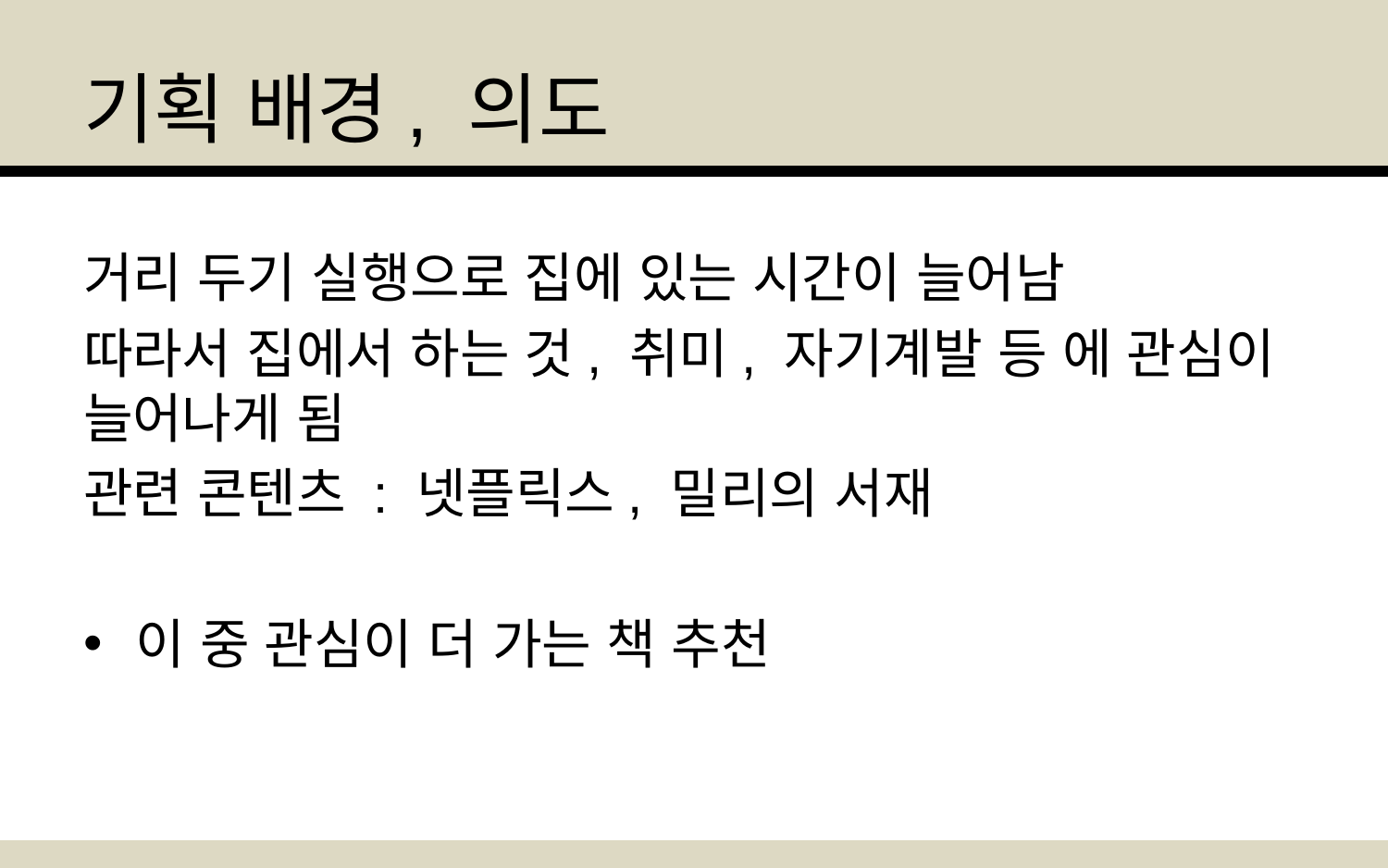

# 기획 배경, 의도

거리 두기 실행으로 집에 있는 시간이 늘어남
따라서 집에서 하는 것, 취미, 자기계발 등 에 관심이 늘어나게 됨
관련 콘텐츠 : 넷플릭스, 밀리의 서재

이 중 관심이 더 가는 책 추천